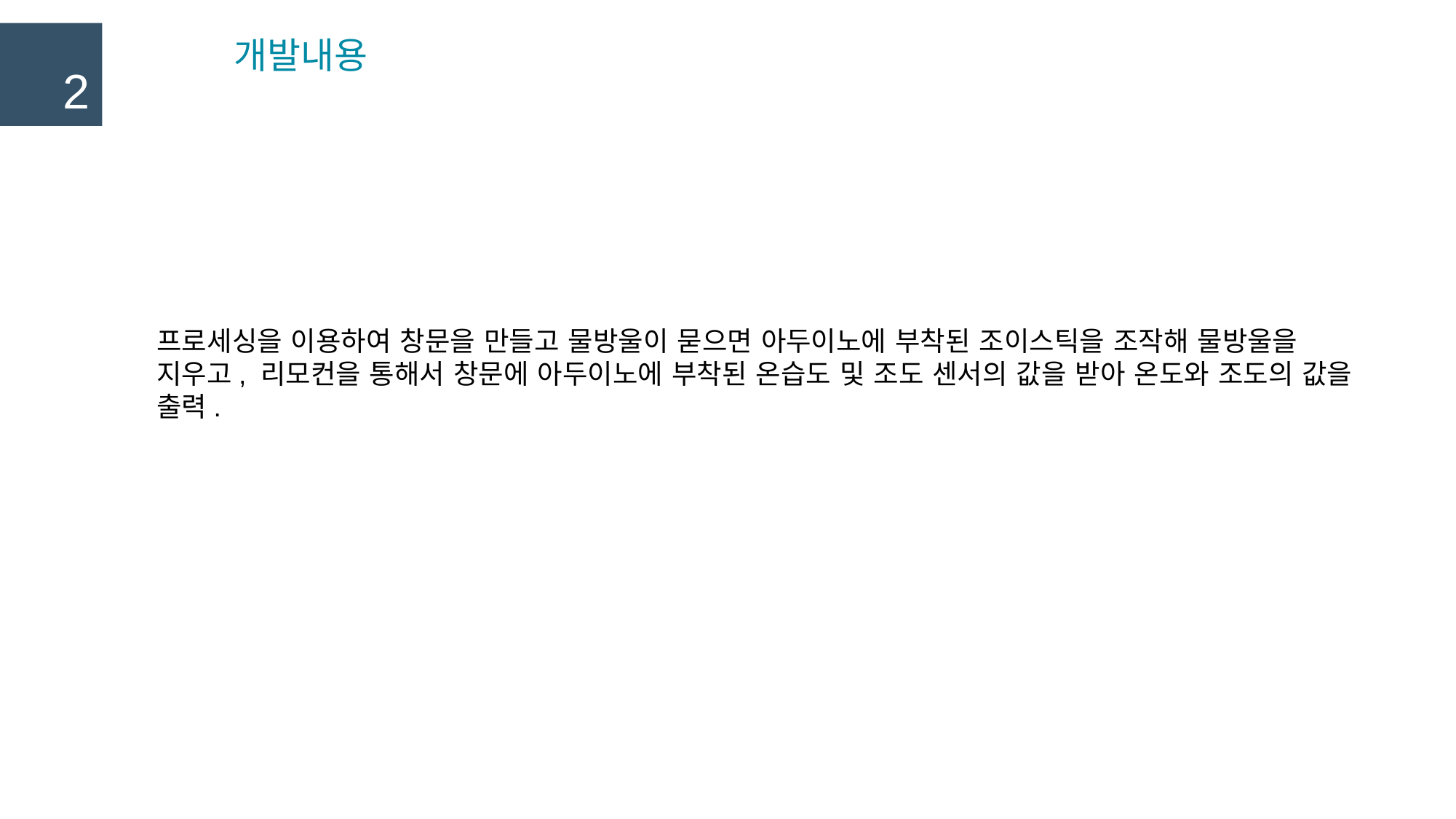

개발내용

2

프로세싱을 이용하여 창문을 만들고 물방울이 묻으면 아두이노에 부착된 조이스틱을 조작해 물방울을 지우고, 리모컨을 통해서 창문에 아두이노에 부착된 온습도 및 조도 센서의 값을 받아 온도와 조도의 값을 출력.